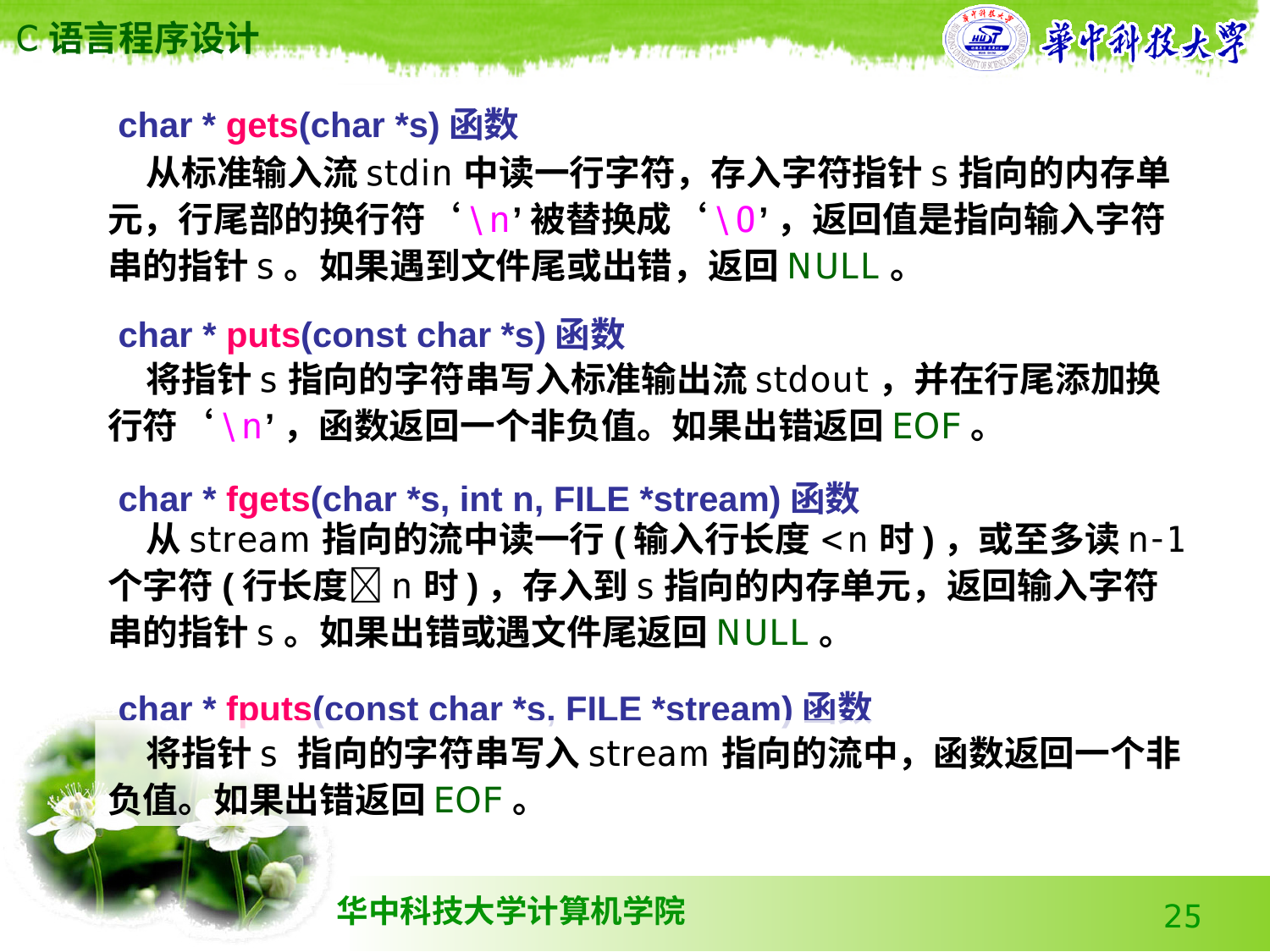

char * gets(char *s)函数
     从标准输入流stdin中读一行字符，存入字符指针 s 指向的内存单元，行尾部的换行符‘\n’被替换成‘\0’，返回值是指向输入字符串的指针s。如果遇到文件尾或出错，返回NULL。
char * puts(const char *s)函数
     将指针 s 指向的字符串写入标准输出流stdout，并在行尾添加换行符‘\n’，函数返回一个非负值。如果出错返回EOF。
char * fgets(char *s, int n, FILE *stream)函数
     从stream指向的流中读一行(输入行长度<n时)，或至多读n-1个字符(行长度≥n时)，存入到s指向的内存单元，返回输入字符串的指针s。如果出错或遇文件尾返回NULL。
char * fputs(const char *s, FILE *stream)函数
     将指针s 指向的字符串写入stream指向的流中，函数返回一个非负值。如果出错返回EOF。
25